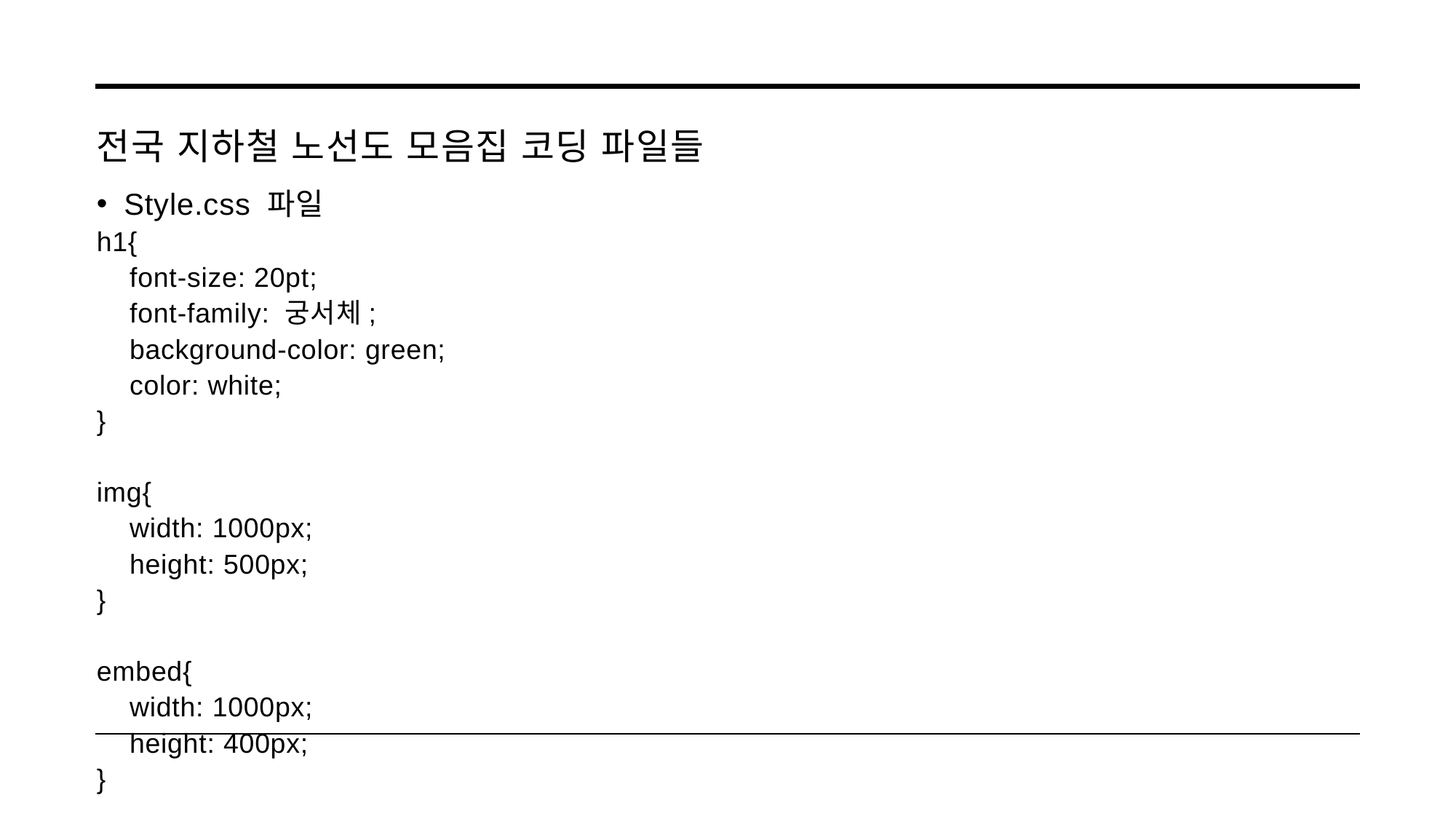

# 전국 지하철 노선도 모음집 코딩 파일들
Style.css 파일
h1{
    font-size: 20pt;
    font-family: 궁서체;
    background-color: green;
    color: white;
}

img{
    width: 1000px;
    height: 500px;
}

embed{
    width: 1000px;
    height: 400px;
}